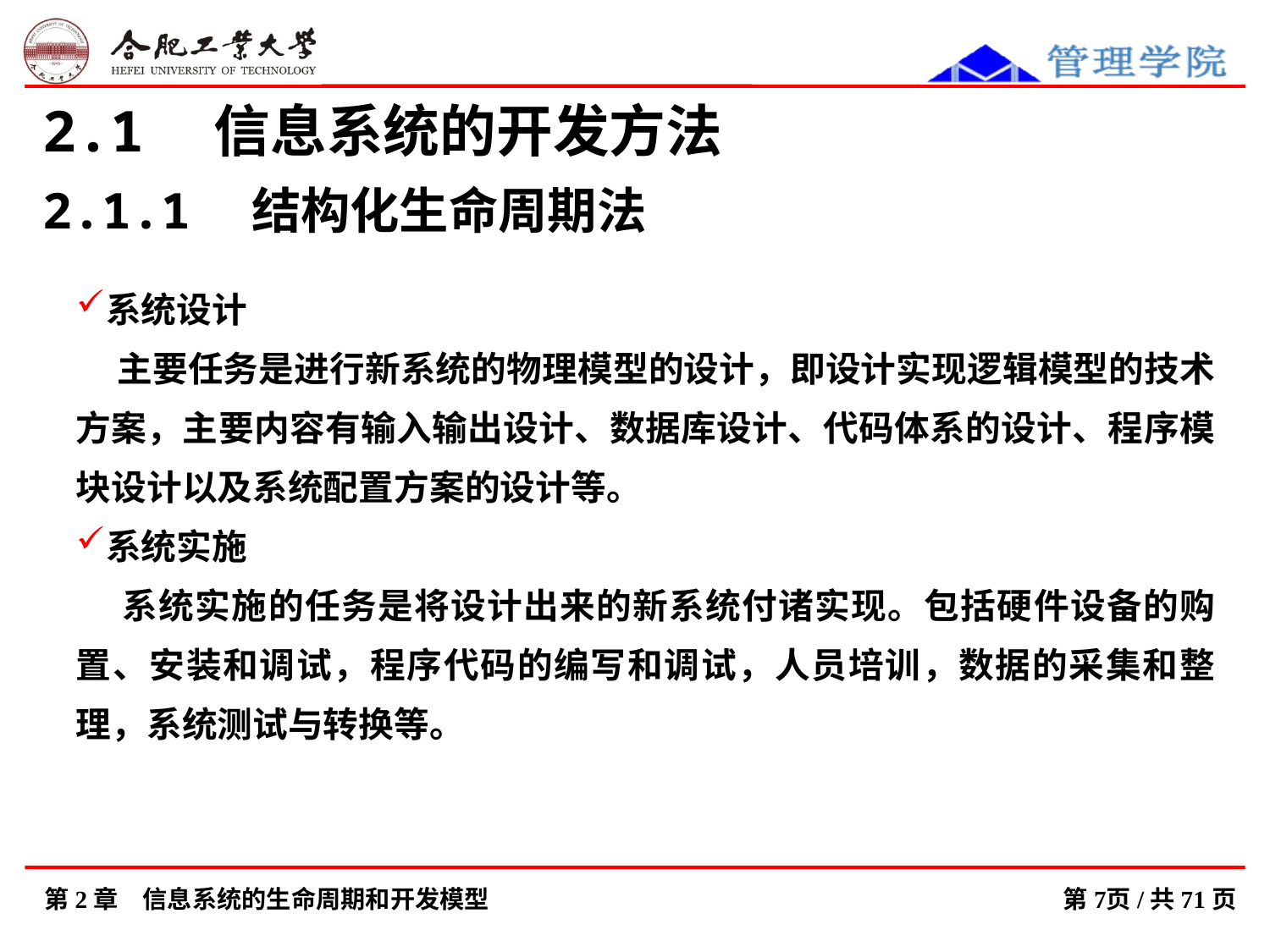

2.1　信息系统的开发方法
2.1.1　结构化生命周期法
系统设计
    主要任务是进行新系统的物理模型的设计，即设计实现逻辑模型的技术方案，主要内容有输入输出设计、数据库设计、代码体系的设计、程序模块设计以及系统配置方案的设计等。
系统实施
    系统实施的任务是将设计出来的新系统付诸实现。包括硬件设备的购置、安装和调试，程序代码的编写和调试，人员培训，数据的采集和整理，系统测试与转换等。

第2章　信息系统的生命周期和开发模型